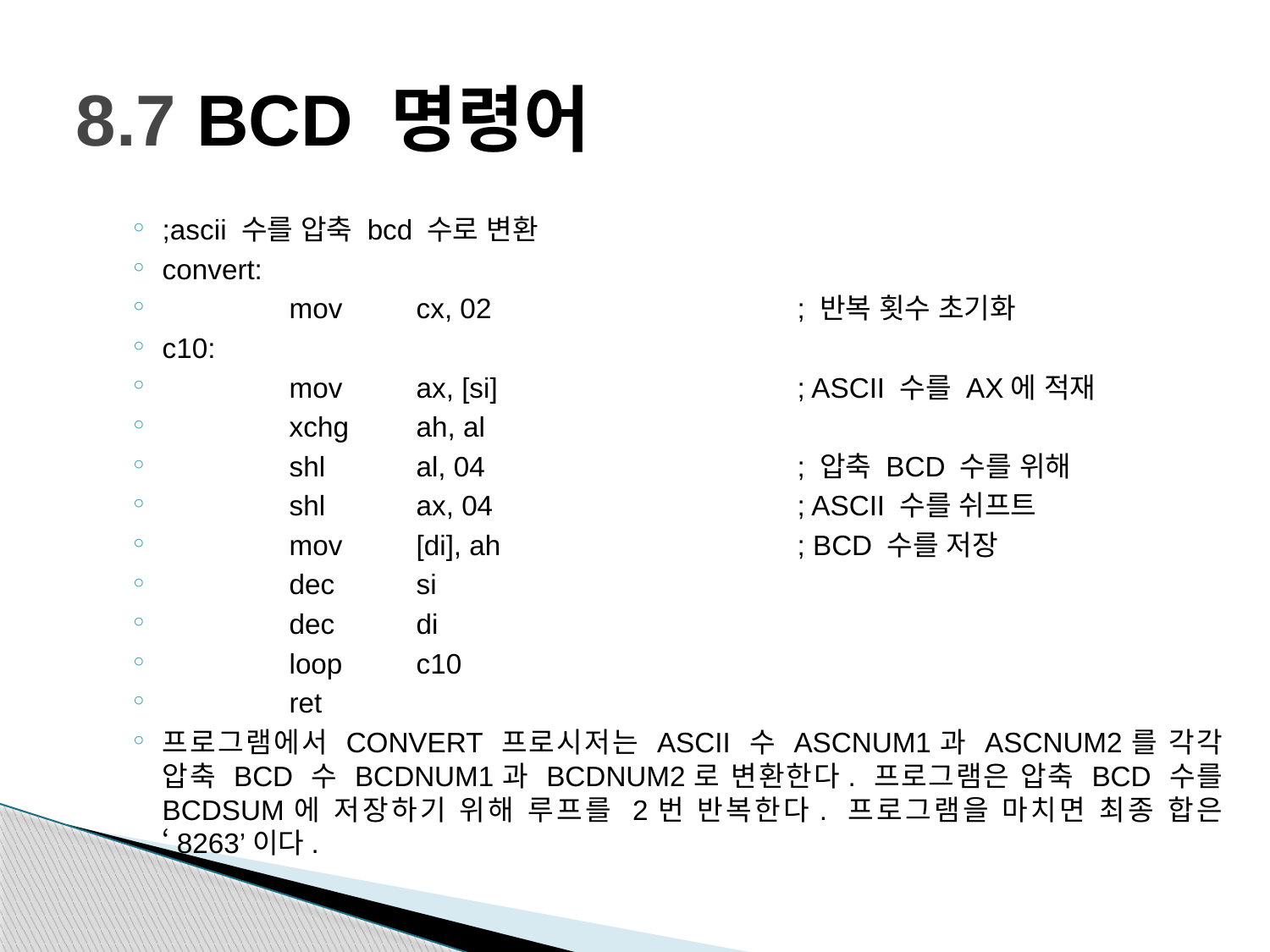

# 8.7 BCD 명령어
;ascii 수를 압축 bcd 수로 변환
convert:
	mov	cx, 02			; 반복 횟수 초기화
c10:
	mov	ax, [si]			; ASCII 수를 AX에 적재
	xchg	ah, al
	shl	al, 04			; 압축 BCD 수를 위해
	shl	ax, 04			; ASCII 수를 쉬프트
	mov	[di], ah			; BCD 수를 저장
	dec	si
	dec	di
	loop	c10
	ret
프로그램에서 CONVERT 프로시저는 ASCII 수 ASCNUM1과 ASCNUM2를 각각 압축 BCD 수 BCDNUM1과 BCDNUM2로 변환한다. 프로그램은 압축 BCD 수를 BCDSUM에 저장하기 위해 루프를 2번 반복한다. 프로그램을 마치면 최종 합은 ‘8263’이다.